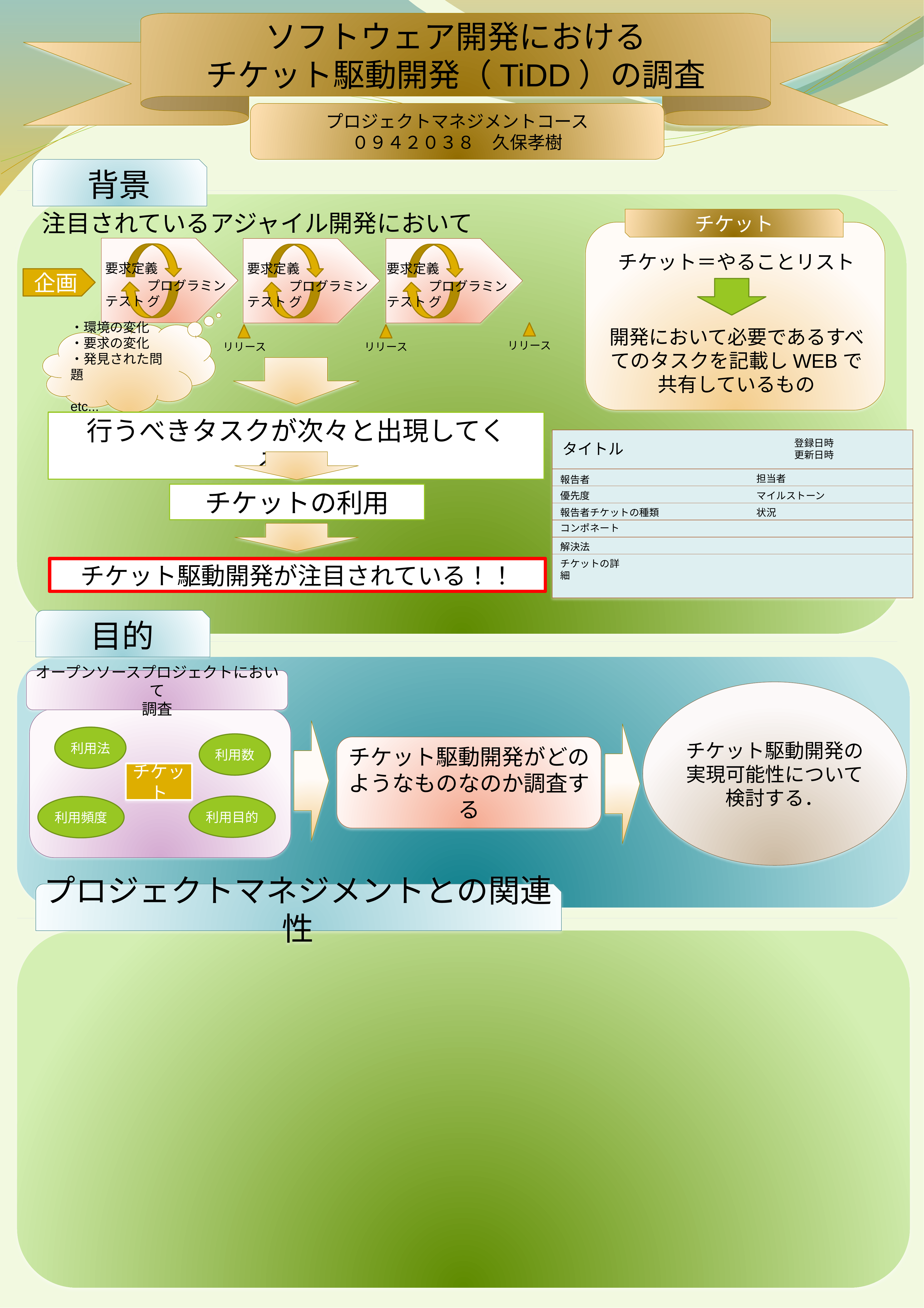

ソフトウェア開発における
チケット駆動開発（TiDD）の調査
プロジェクトマネジメントコース
０９４２０３８　久保孝樹
背景

注目されているアジャイル開発において

要求定義
要求定義
要求定義
企画
プログラミング
プログラミング
プログラミング

テスト
テスト
テスト

リリース
リリース
リリース
・環境の変化
・要求の変化
・発見された問題
　　　　　　etc...

行うべきタスクが次々と出現してくる！！

チケット駆動開発が注目されている！！
チケットの利用

チケット

チケット＝やることリスト

開発において必要であるすべてのタスクを記載しWEBで共有しているもの

登録日時
更新日時
タイトル
担当者
報告者
優先度
マイルストーン
報告者チケットの種類
状況
コンポネート
解決法
チケットの詳細
目的

オープンソースプロジェクトにおいて
調査
チケット駆動開発の
実現可能性について検討する．

チケット駆動開発がどのようなものなのか調査する
利用法
利用数
チケット
利用目的
利用頻度
プロジェクトマネジメントとの関連性

リスク
マネジメント
チケット
品質
マネジメント
コミュニケーション
マネジメント
発生しうるリスク・対象法を明記できる
機能性の向上が図れる
情報を共有できる
進捗の管理
担当者を割り振れる
スコープとの関連を記述できる
タイム
マネジメント
人的資源
マネジメント
スコープ
マネジメント